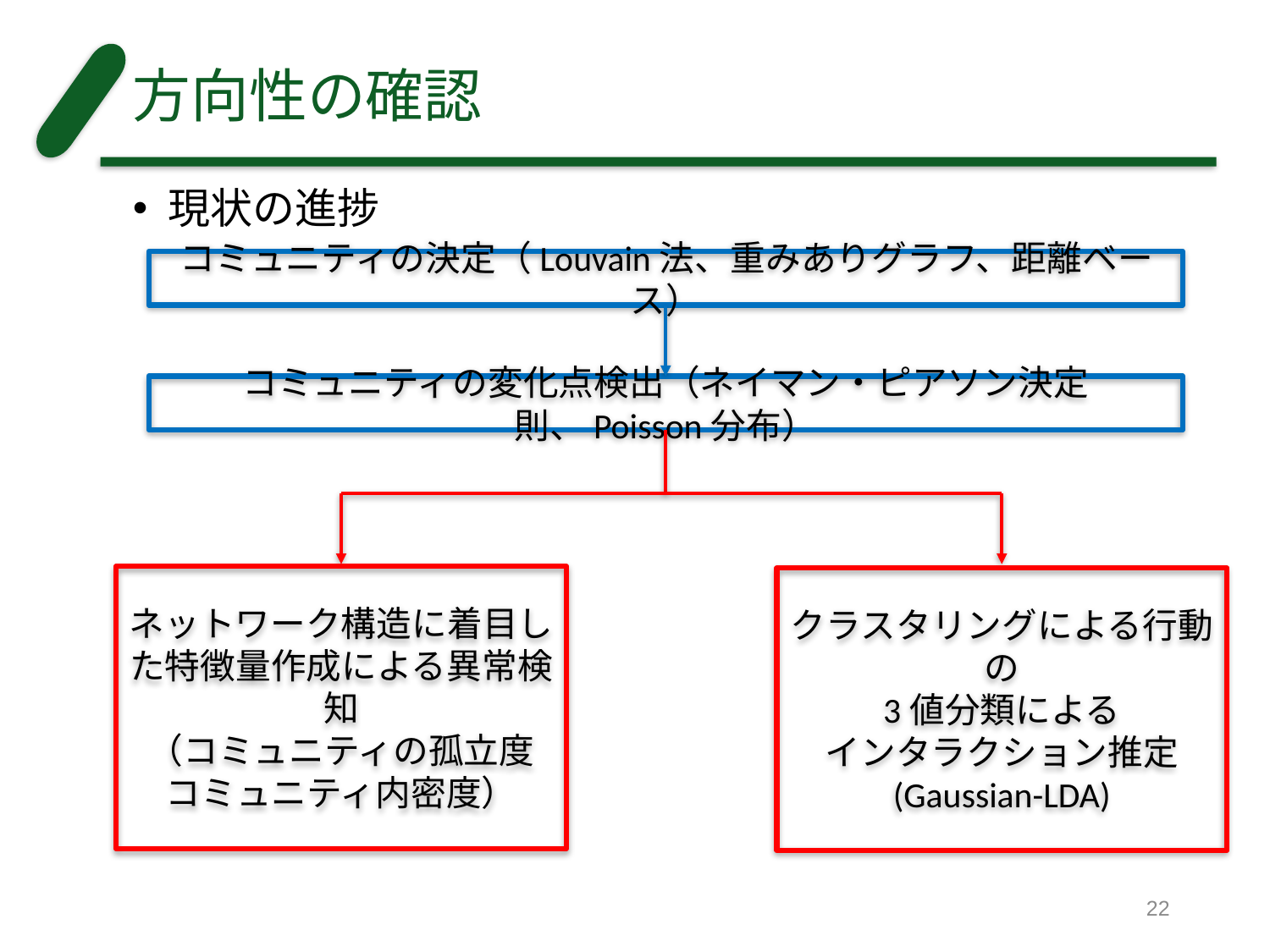

# 方向性の確認
現状の進捗
コミュニティの決定（Louvain法、重みありグラフ、距離ベース）
コミュニティの変化点検出（ネイマン・ピアソン決定則、Poisson分布）
ネットワーク構造に着目した特徴量作成による異常検知
（コミュニティの孤立度
コミュニティ内密度）
クラスタリングによる行動の
3値分類による
インタラクション推定
(Gaussian-LDA)
22